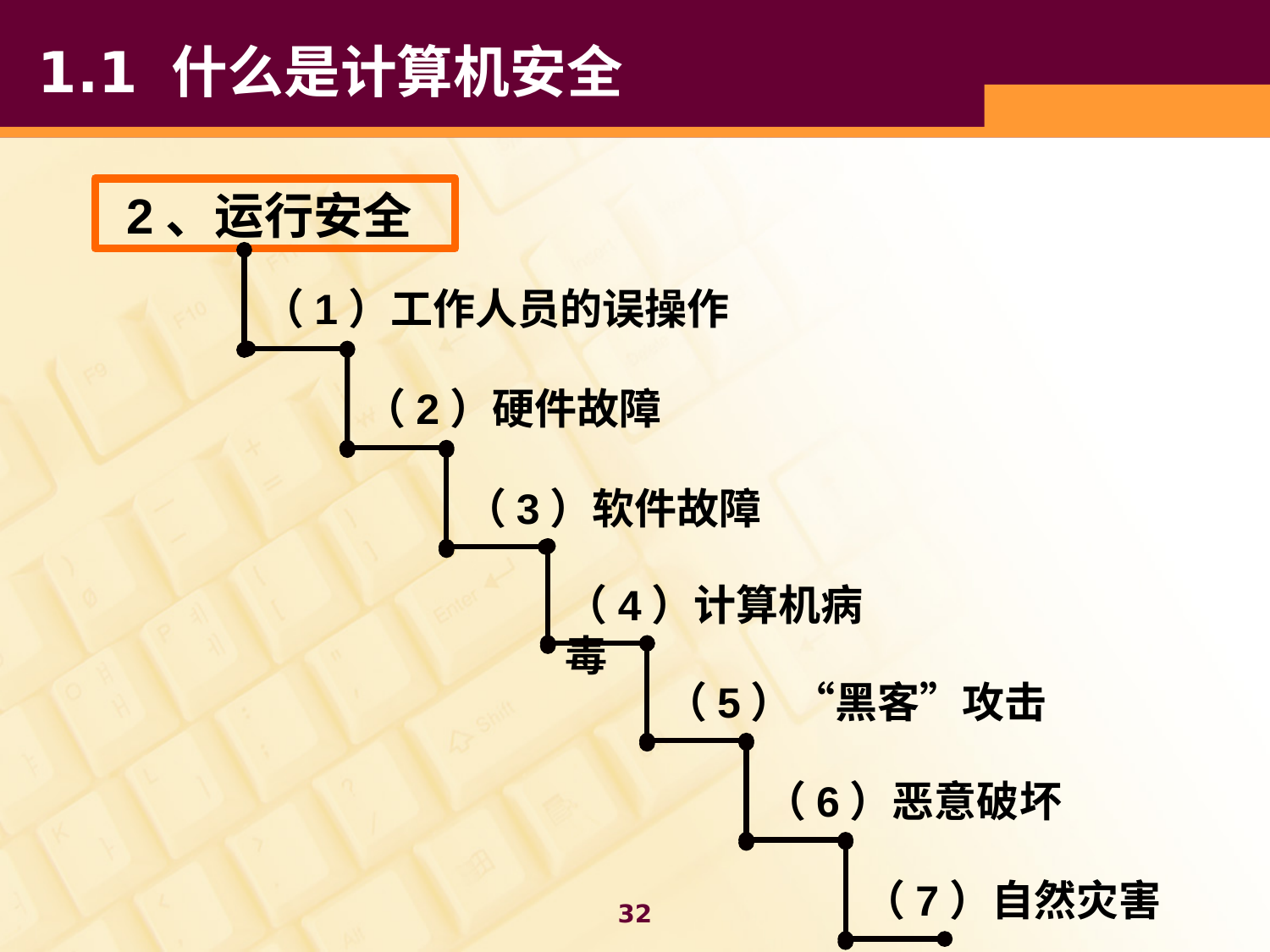

1.1 什么是计算机安全

2、运行安全
（1）工作人员的误操作
（2）硬件故障
（3）软件故障
（4）计算机病毒
（5）“黑客”攻击
（6）恶意破坏
（7）自然灾害